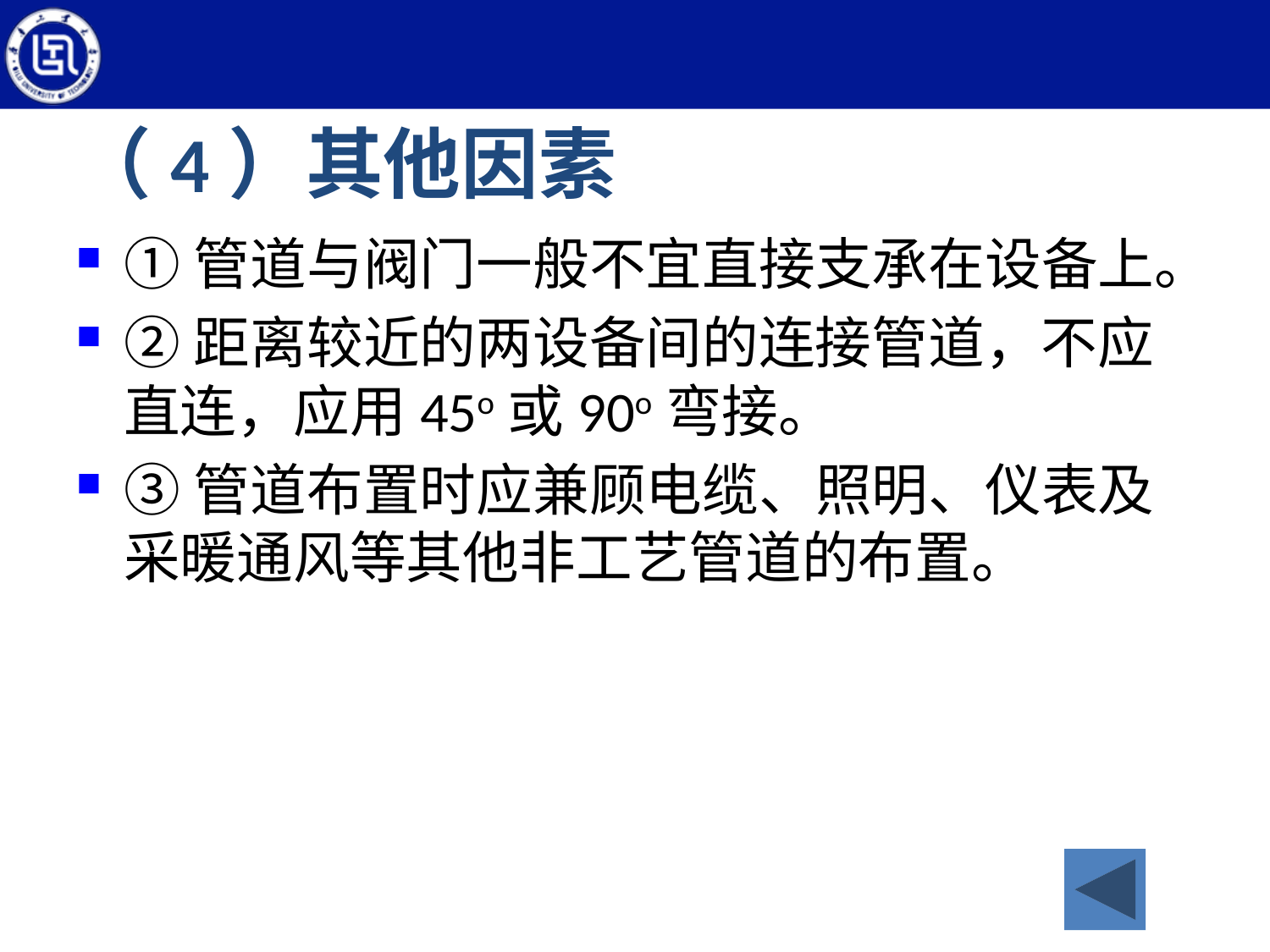

# （4）其他因素
①管道与阀门一般不宜直接支承在设备上。
②距离较近的两设备间的连接管道，不应直连，应用45o或90o弯接。
③管道布置时应兼顾电缆、照明、仪表及采暖通风等其他非工艺管道的布置。